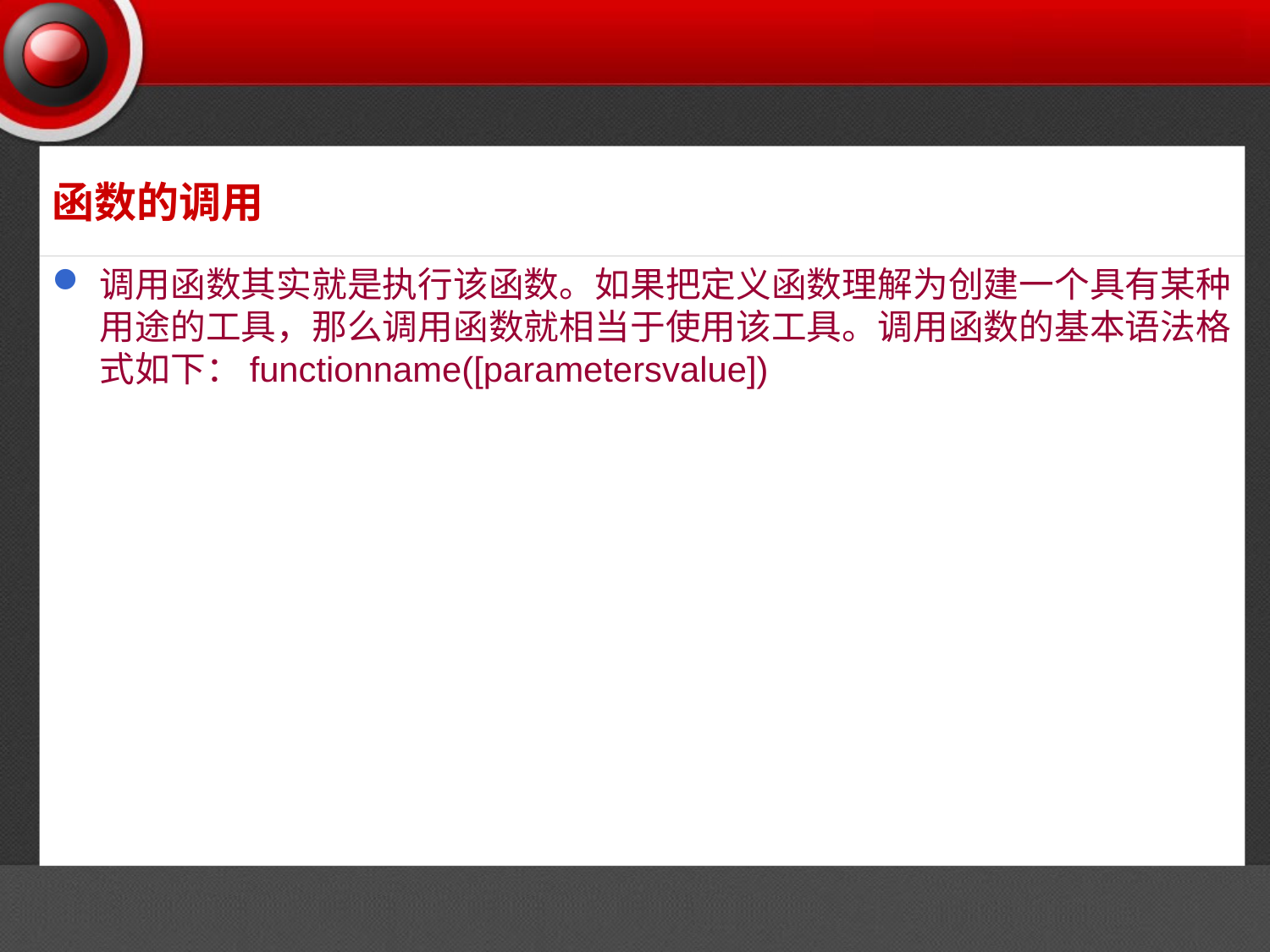

# 函数的调用
调用函数其实就是执行该函数。如果把定义函数理解为创建一个具有某种用途的工具，那么调用函数就相当于使用该工具。调用函数的基本语法格式如下：functionname([parametersvalue])